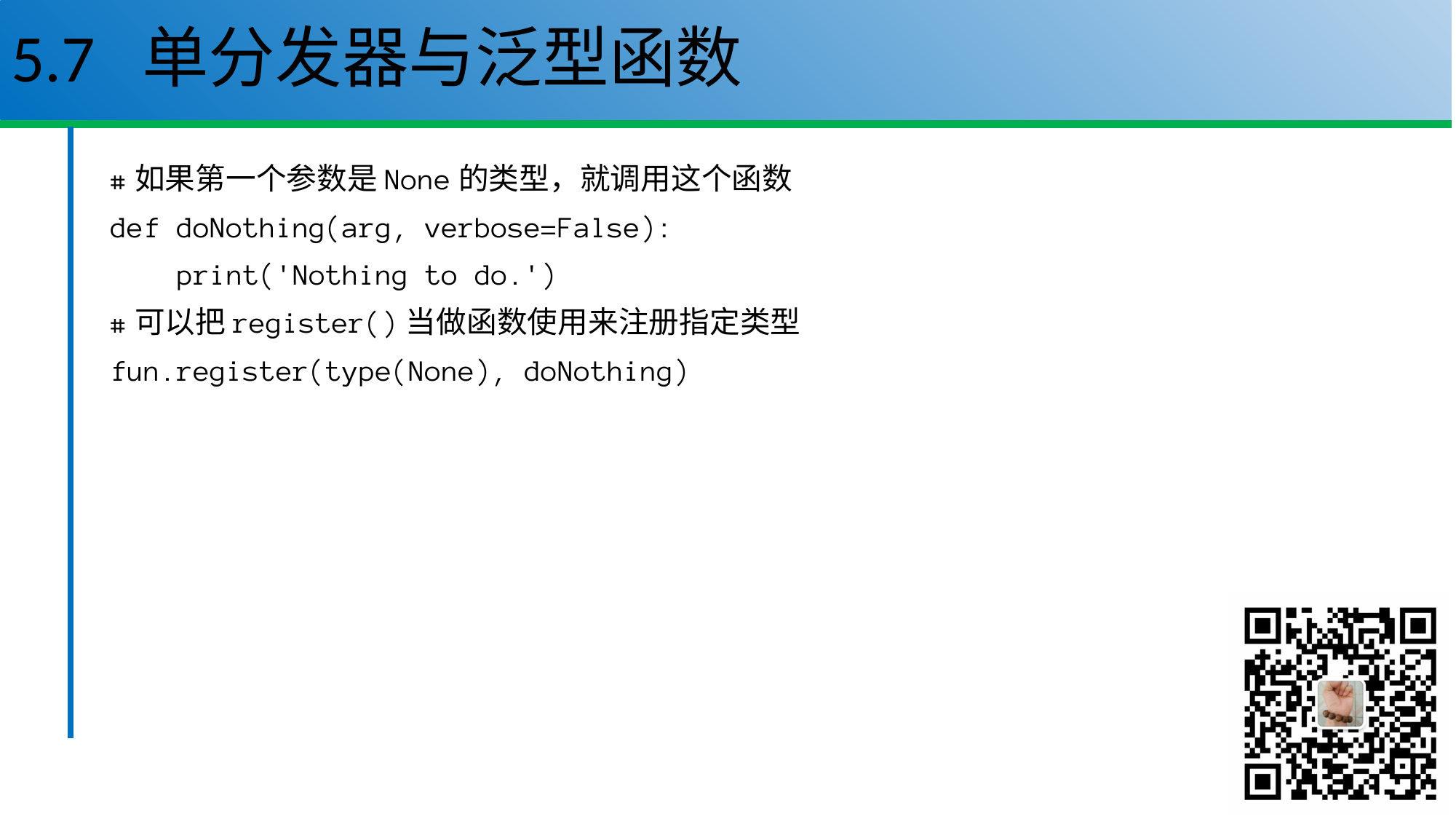

# 5.7  单分发器与泛型函数
#如果第一个参数是None的类型，就调用这个函数
def doNothing(arg, verbose=False):
    print('Nothing to do.')
#可以把register()当做函数使用来注册指定类型
fun.register(type(None), doNothing)
77